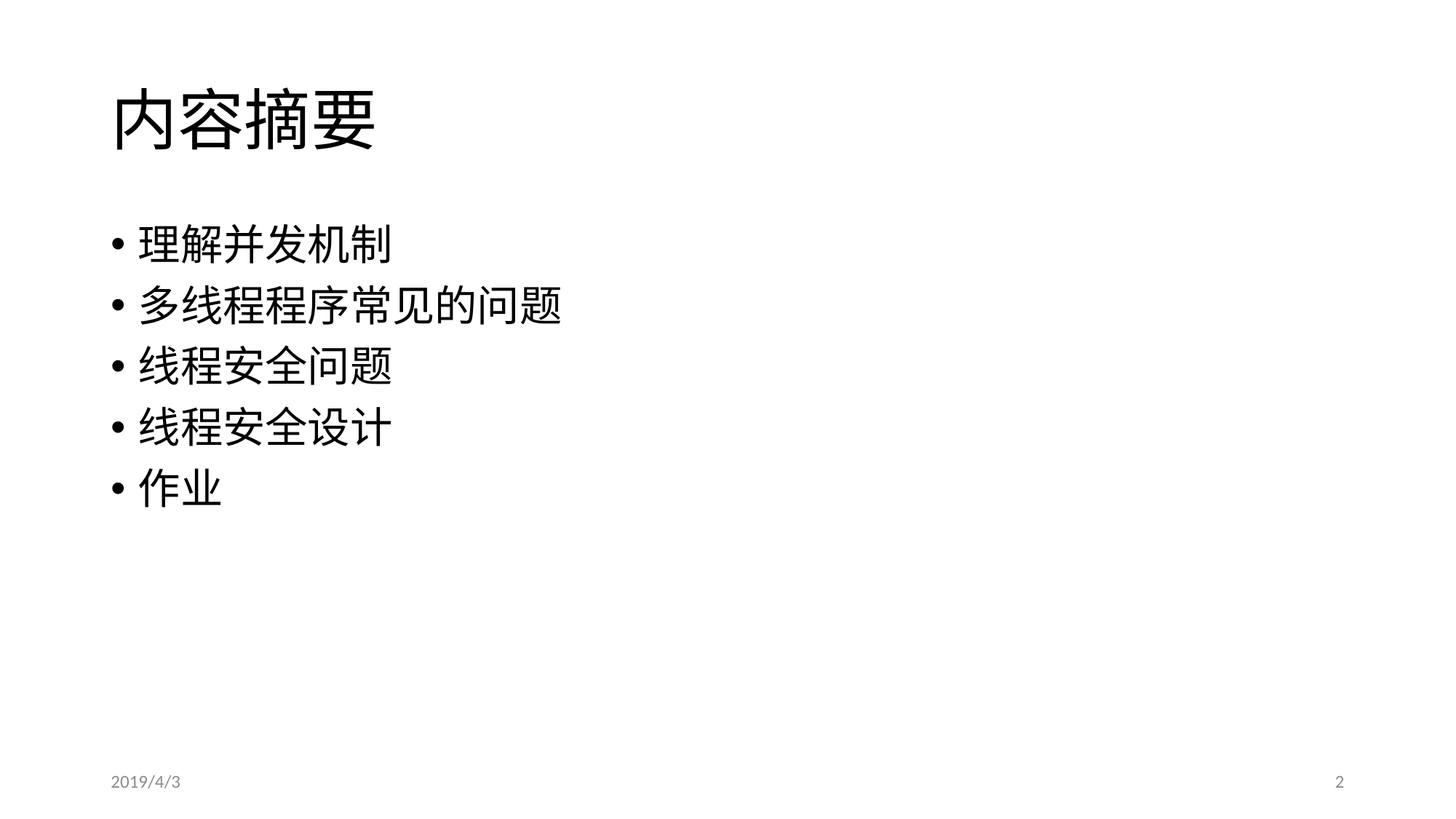

# 内容摘要
理解并发机制
多线程程序常见的问题
线程安全问题
线程安全设计
作业
2019/4/3
2